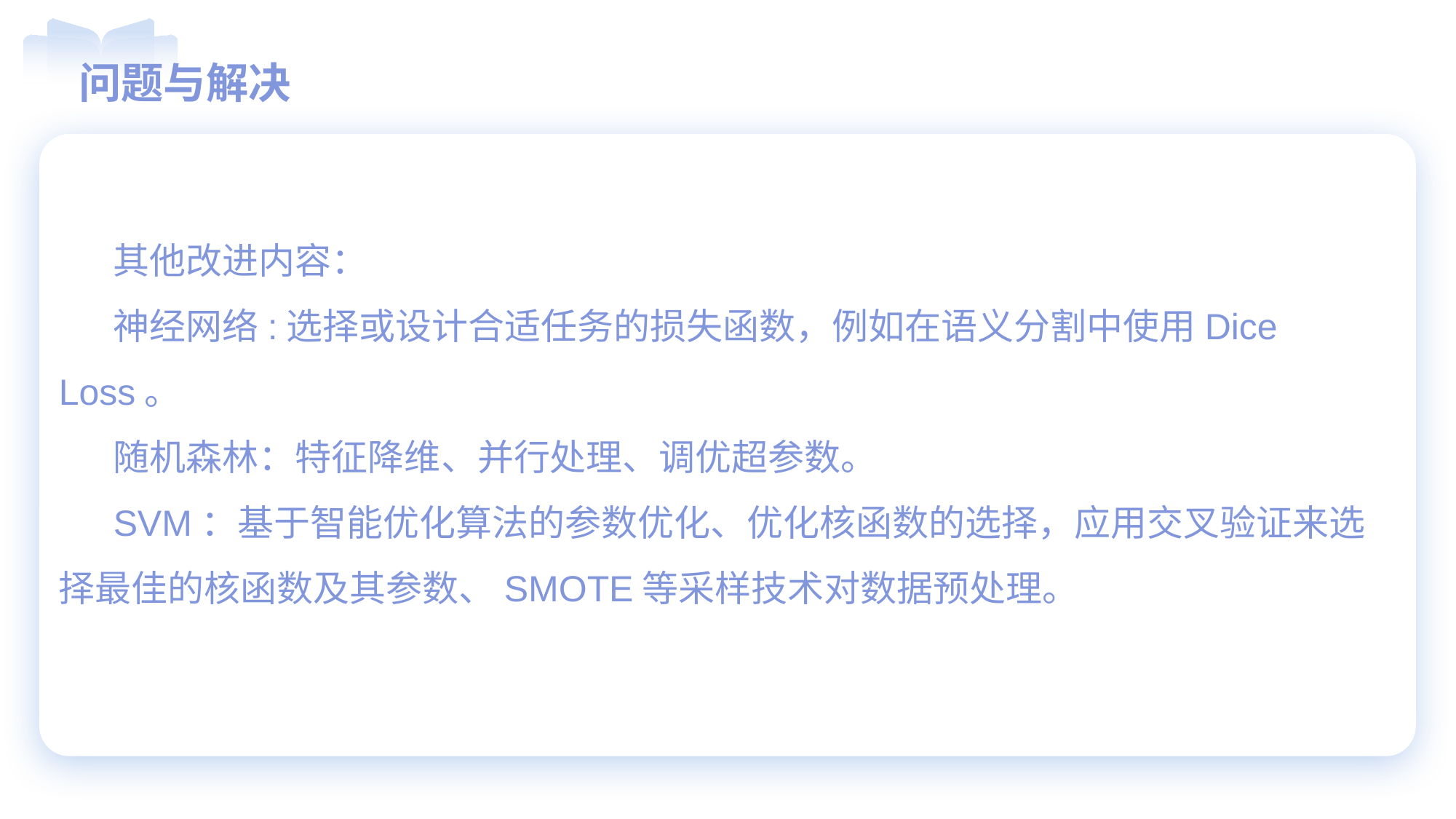

问题与解决
其他改进内容：
神经网络:选择或设计合适任务的损失函数，例如在语义分割中使用Dice Loss。
随机森林：特征降维、并行处理、调优超参数。
SVM：基于智能优化算法的参数优化、优化核函数的选择，应用交叉验证来选择最佳的核函数及其参数、SMOTE等采样技术对数据预处理。